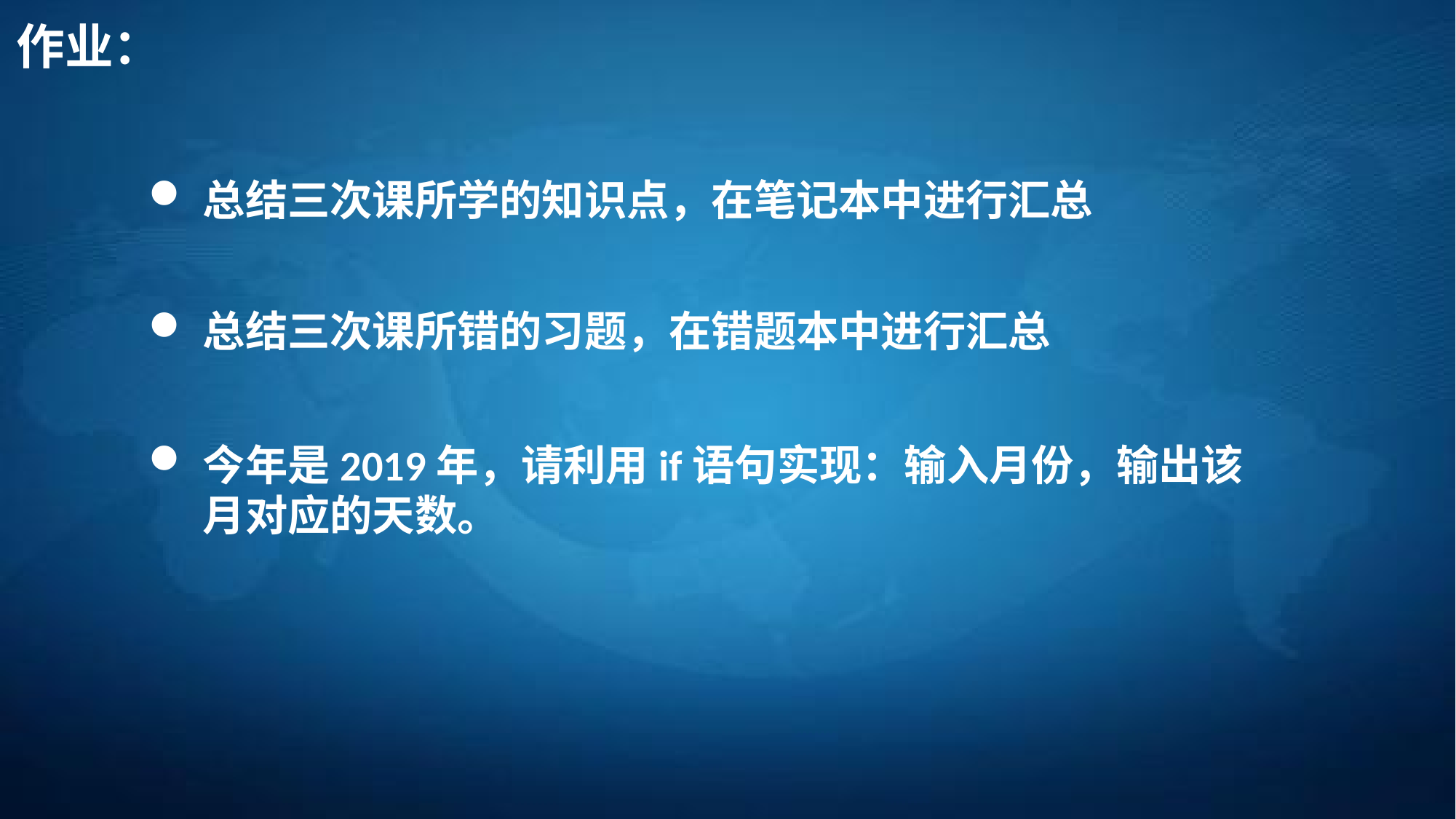

作业：
总结三次课所学的知识点，在笔记本中进行汇总
总结三次课所错的习题，在错题本中进行汇总
今年是2019年，请利用if语句实现：输入月份，输出该月对应的天数。